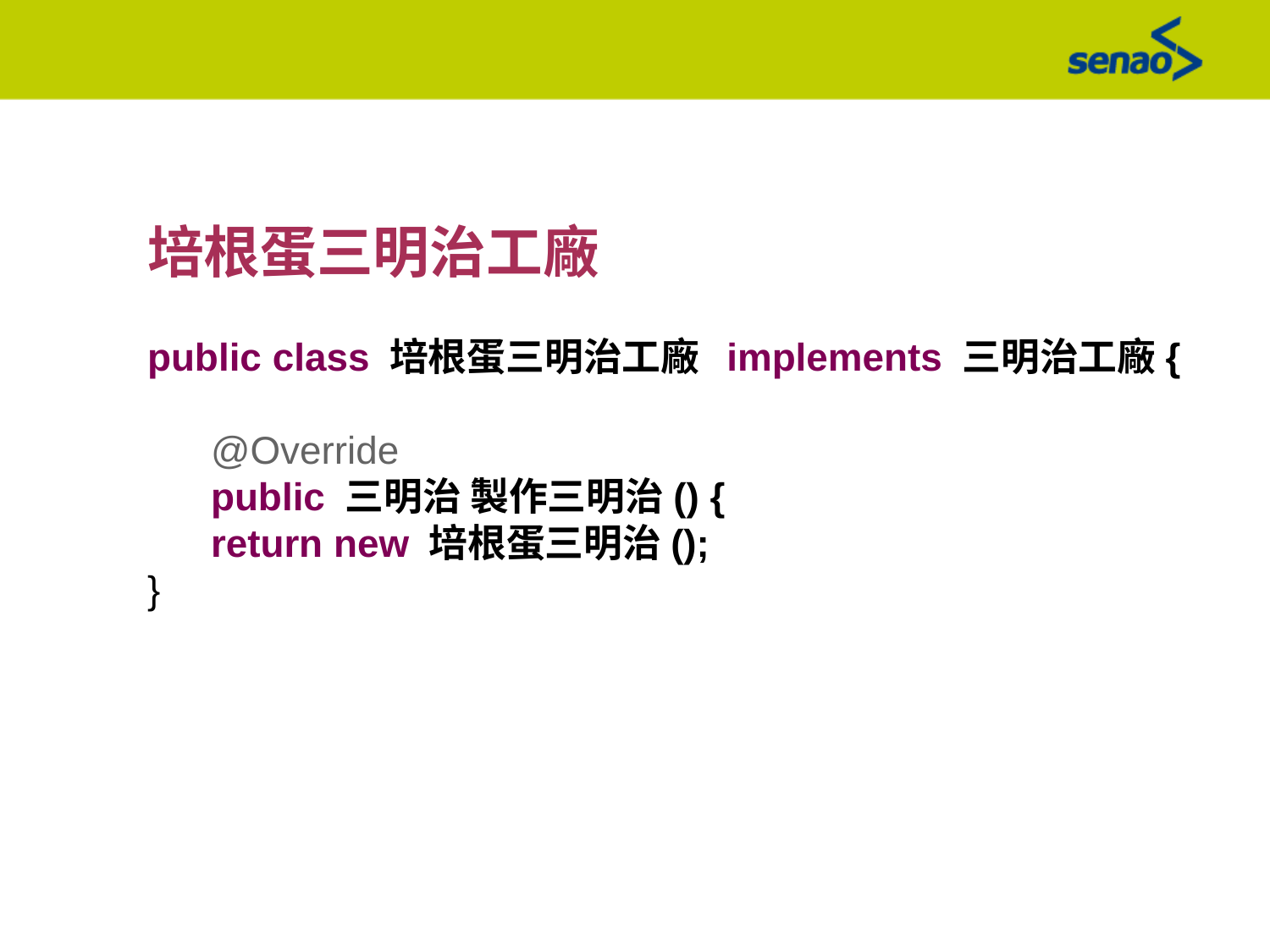

培根蛋三明治工廠
public class 培根蛋三明治工廠  implements 三明治工廠{

@Override
public 三明治 製作三明治() {
return new 培根蛋三明治();
}